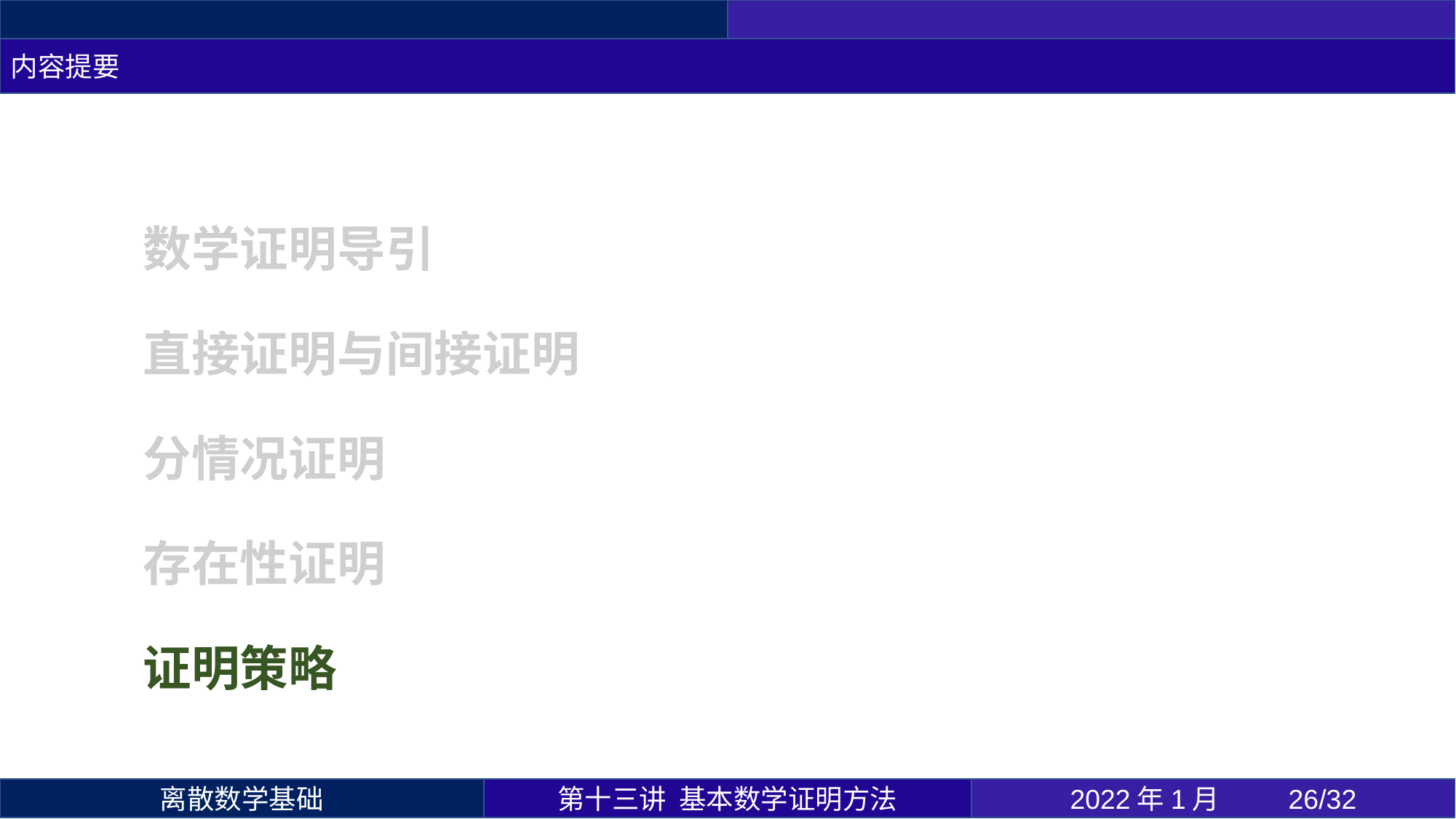

内容提要
数学证明导引
直接证明与间接证明
分情况证明
存在性证明
证明策略
第十三讲  基本数学证明方法
2022年1月 	26/32
离散数学基础